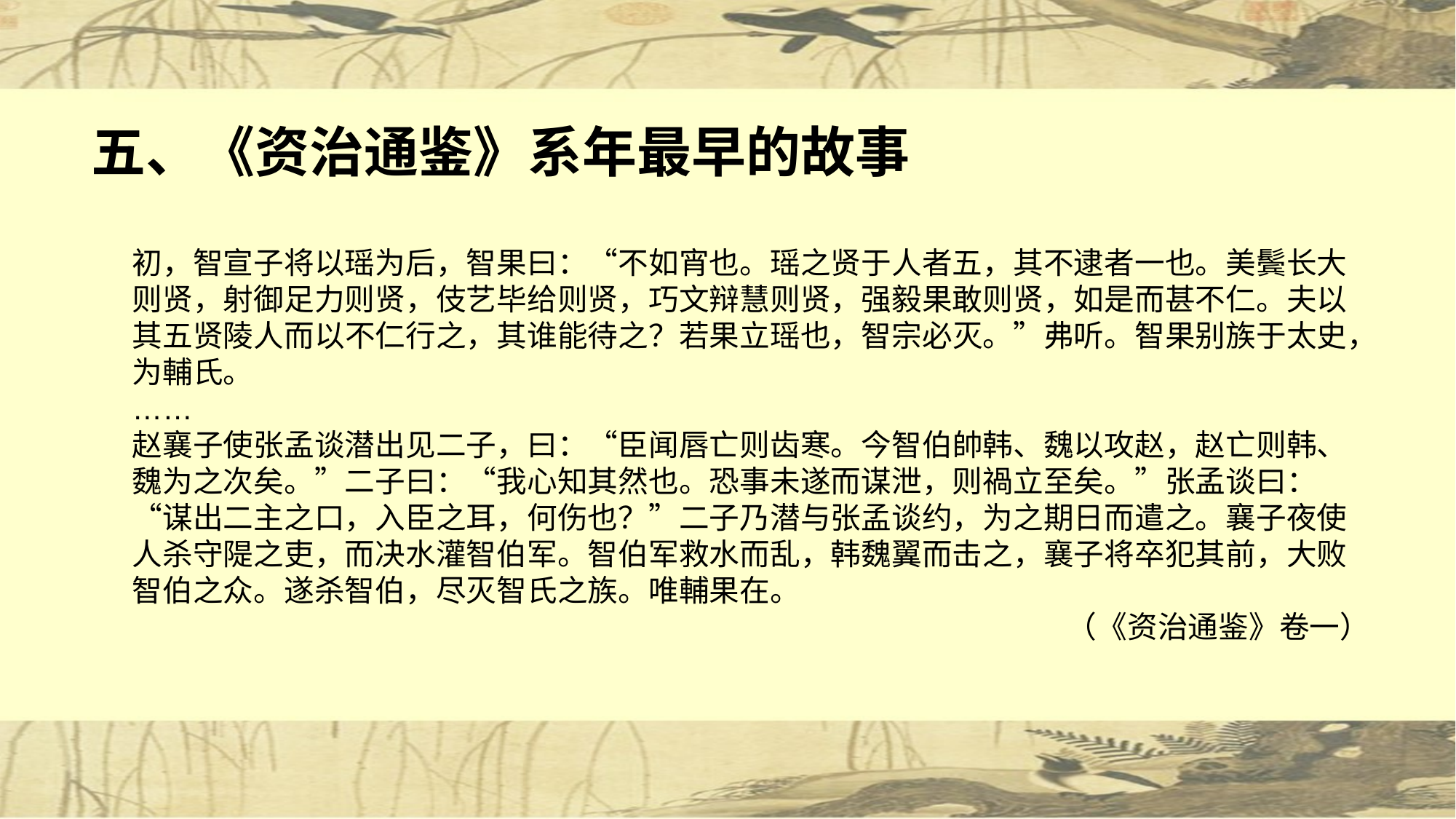

# 五、《资治通鉴》系年最早的故事
初，智宣子将以瑶为后，智果曰：“不如宵也。瑶之贤于人者五，其不逮者一也。美鬓长大则贤，射御足力则贤，伎艺毕给则贤，巧文辩慧则贤，强毅果敢则贤，如是而甚不仁。夫以其五贤陵人而以不仁行之，其谁能待之？若果立瑶也，智宗必灭。”弗听。智果别族于太史，为輔氏。
……
赵襄子使张孟谈潜出见二子，曰：“臣闻唇亡则齿寒。今智伯帥韩、魏以攻赵，赵亡则韩、魏为之次矣。”二子曰：“我心知其然也。恐事未遂而谋泄，则禍立至矣。”张孟谈曰：“谋出二主之口，入臣之耳，何伤也？”二子乃潜与张孟谈约，为之期日而遣之。襄子夜使人杀守隄之吏，而决水灌智伯军。智伯军救水而乱，韩魏翼而击之，襄子将卒犯其前，大败智伯之众。遂杀智伯，尽灭智氏之族。唯輔果在。
（《资治通鉴》卷一）